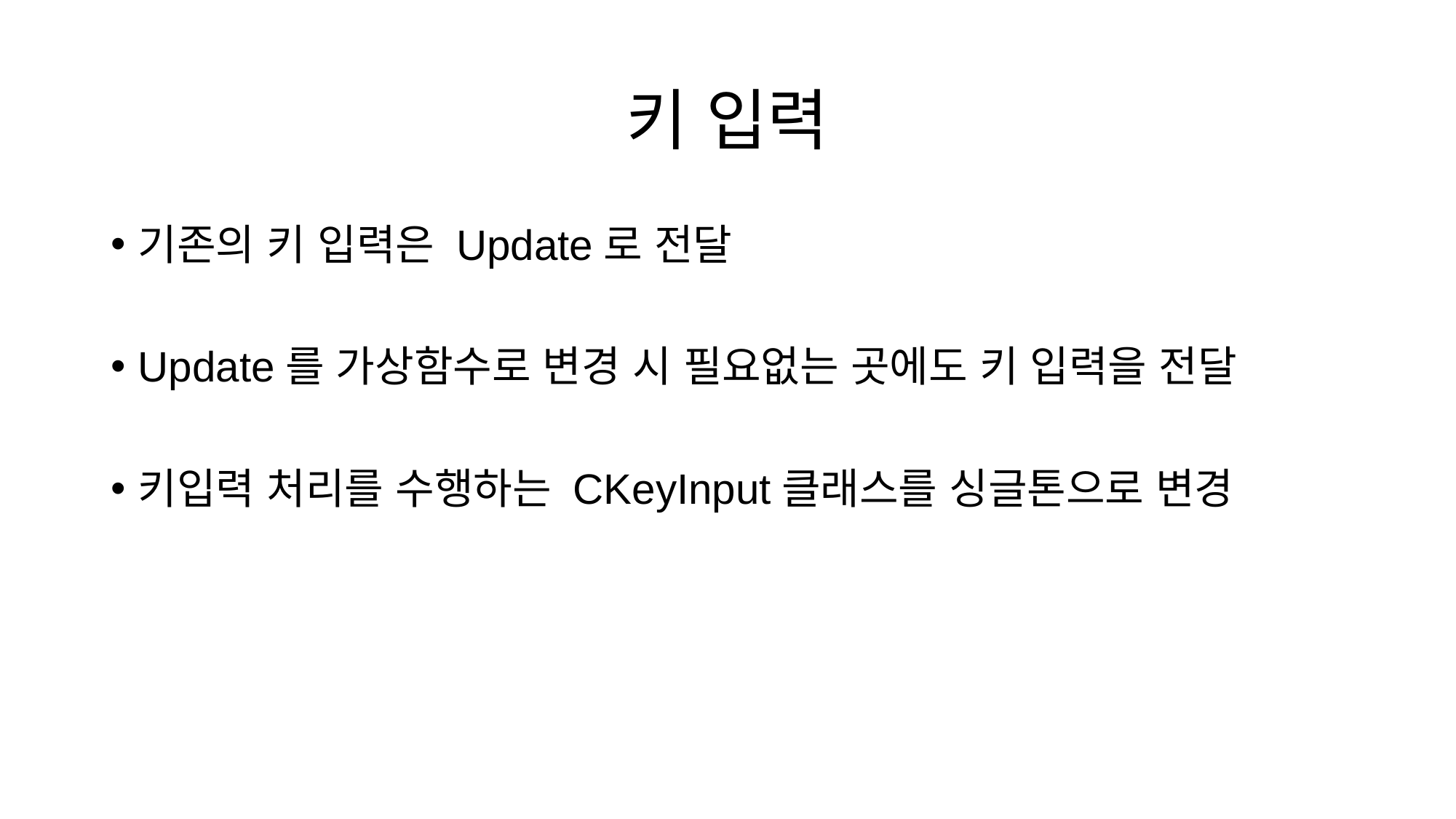

# 키 입력
기존의 키 입력은 Update로 전달

Update를 가상함수로 변경 시 필요없는 곳에도 키 입력을 전달

키입력 처리를 수행하는 CKeyInput클래스를 싱글톤으로 변경